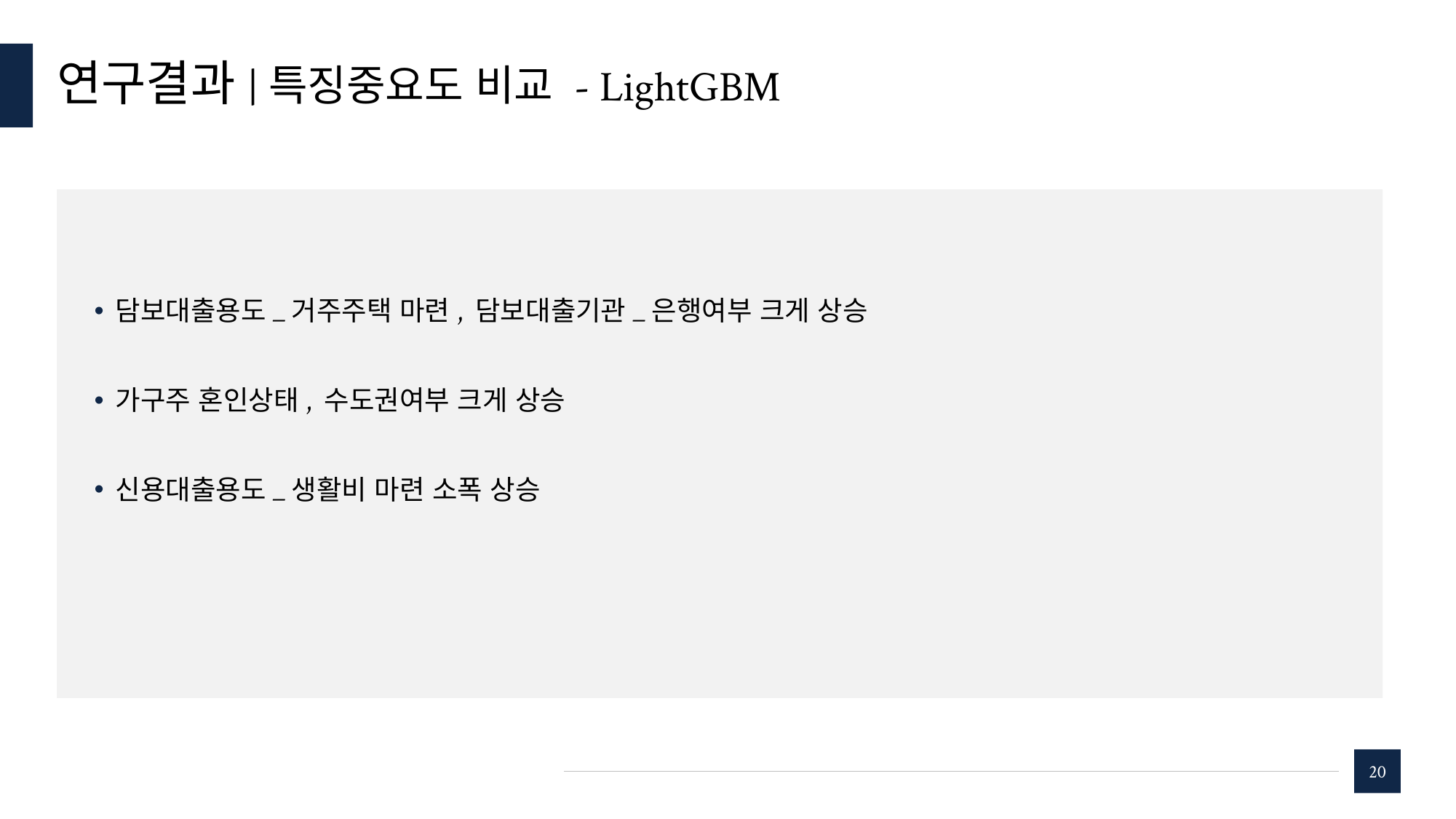

# 연구결과|특징중요도 비교 - LightGBM

담보대출용도_거주주택 마련, 담보대출기관_은행여부 크게 상승

가구주 혼인상태, 수도권여부 크게 상승

신용대출용도_생활비 마련 소폭 상승

20